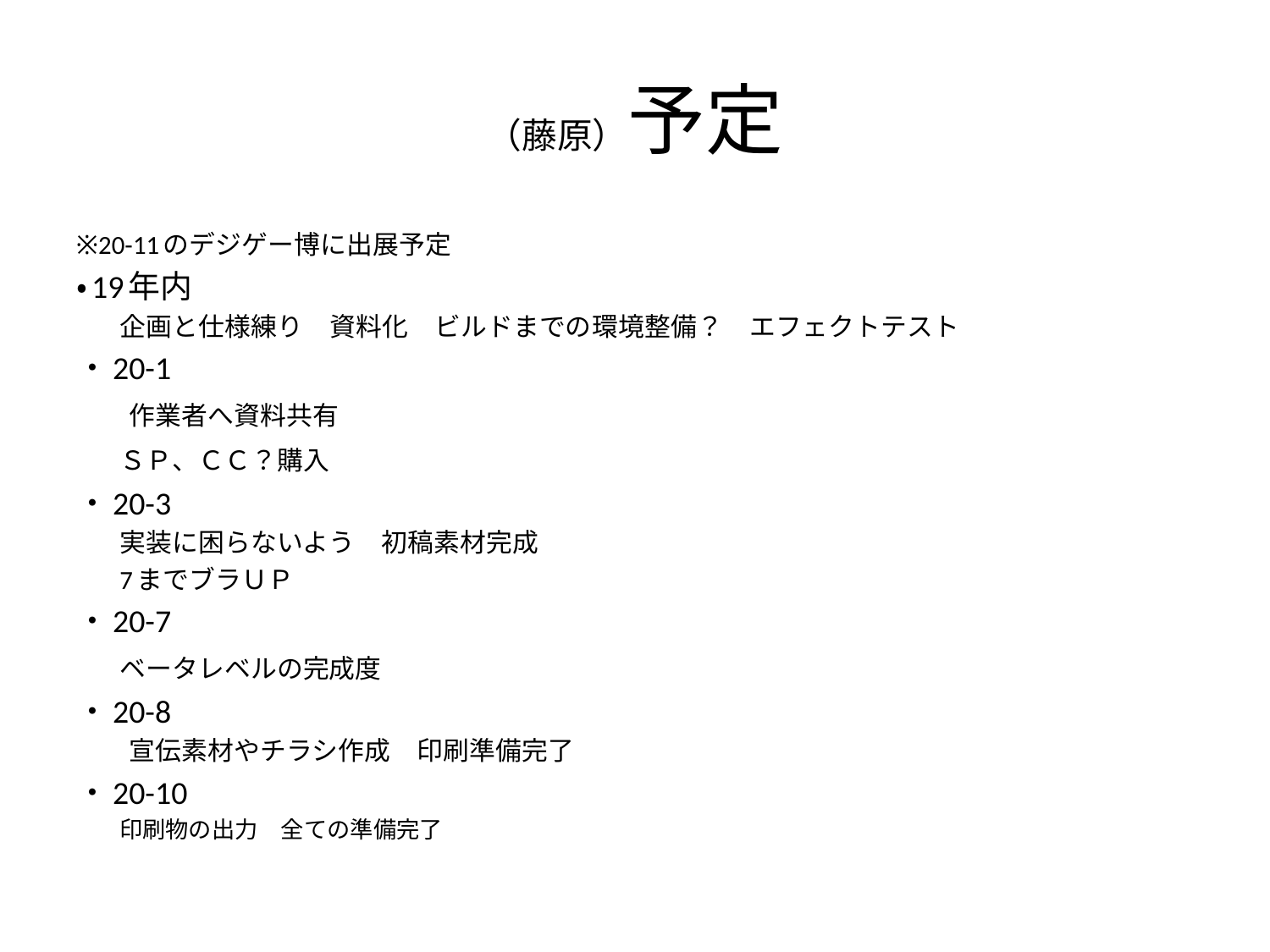

# （藤原）予定
※20-11のデジゲー博に出展予定
・19年内
	企画と仕様練り　資料化　ビルドまでの環境整備？　エフェクトテスト
・20-1
	 作業者へ資料共有
	ＳＰ、ＣＣ？購入
・20-3
	実装に困らないよう　初稿素材完成
	7までブラＵＰ
・20-7
	ベータレベルの完成度
・20-8
  	 宣伝素材やチラシ作成　印刷準備完了
・20-10
	印刷物の出力　全ての準備完了